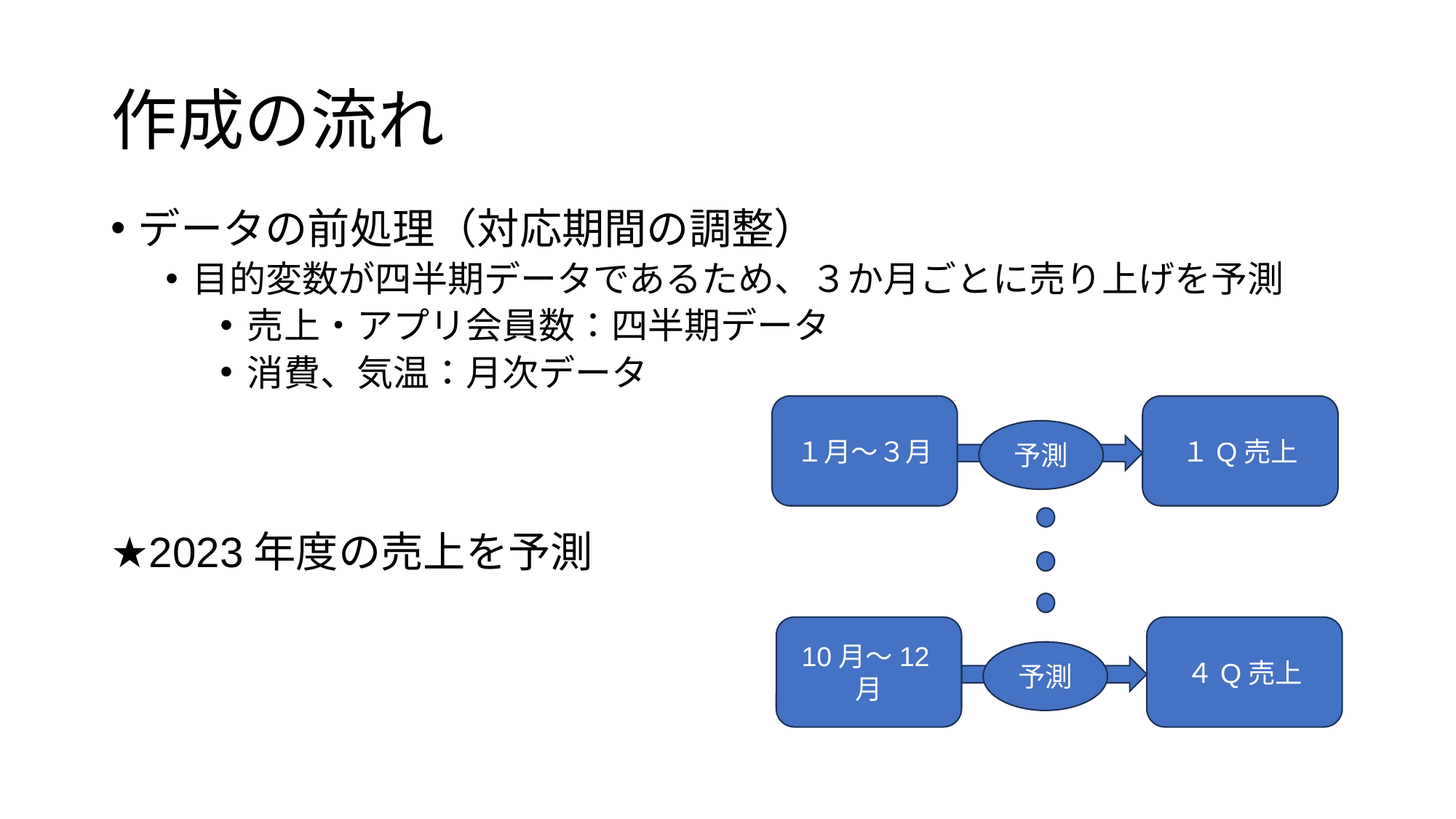

# 作成の流れ
データの前処理（対応期間の調整）
目的変数が四半期データであるため、３か月ごとに売り上げを予測
売上・アプリ会員数：四半期データ
消費、気温：月次データ

★2023年度の売上を予測
１月～３月
１Q売上
予測

10月～12月
４Q売上
予測